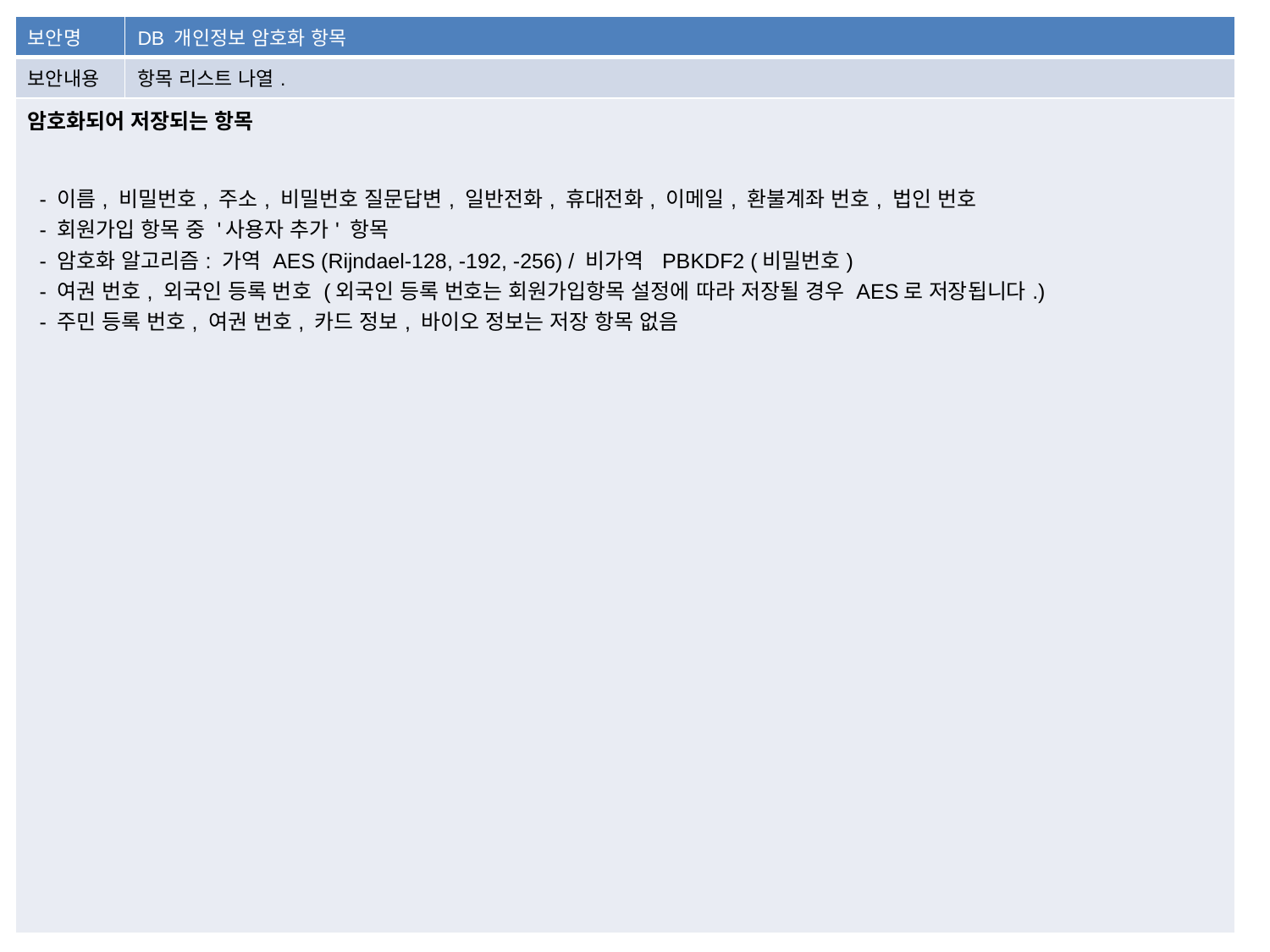

| 보안명 | DB 개인정보 암호화 항목 |
| --- | --- |
| 보안내용 | 항목 리스트 나열. |
| 암호화되어 저장되는 항목   - 이름, 비밀번호, 주소, 비밀번호 질문답변, 일반전화, 휴대전화, 이메일, 환불계좌 번호, 법인 번호   - 회원가입 항목 중 '사용자 추가' 항목   - 암호화 알고리즘: 가역 AES (Rijndael-128, -192, -256) / 비가역  PBKDF2 (비밀번호) - 여권 번호, 외국인 등록 번호 (외국인 등록 번호는 회원가입항목 설정에 따라 저장될 경우 AES로 저장됩니다.)   - 주민 등록 번호, 여권 번호, 카드 정보, 바이오 정보는 저장 항목 없음 |  |